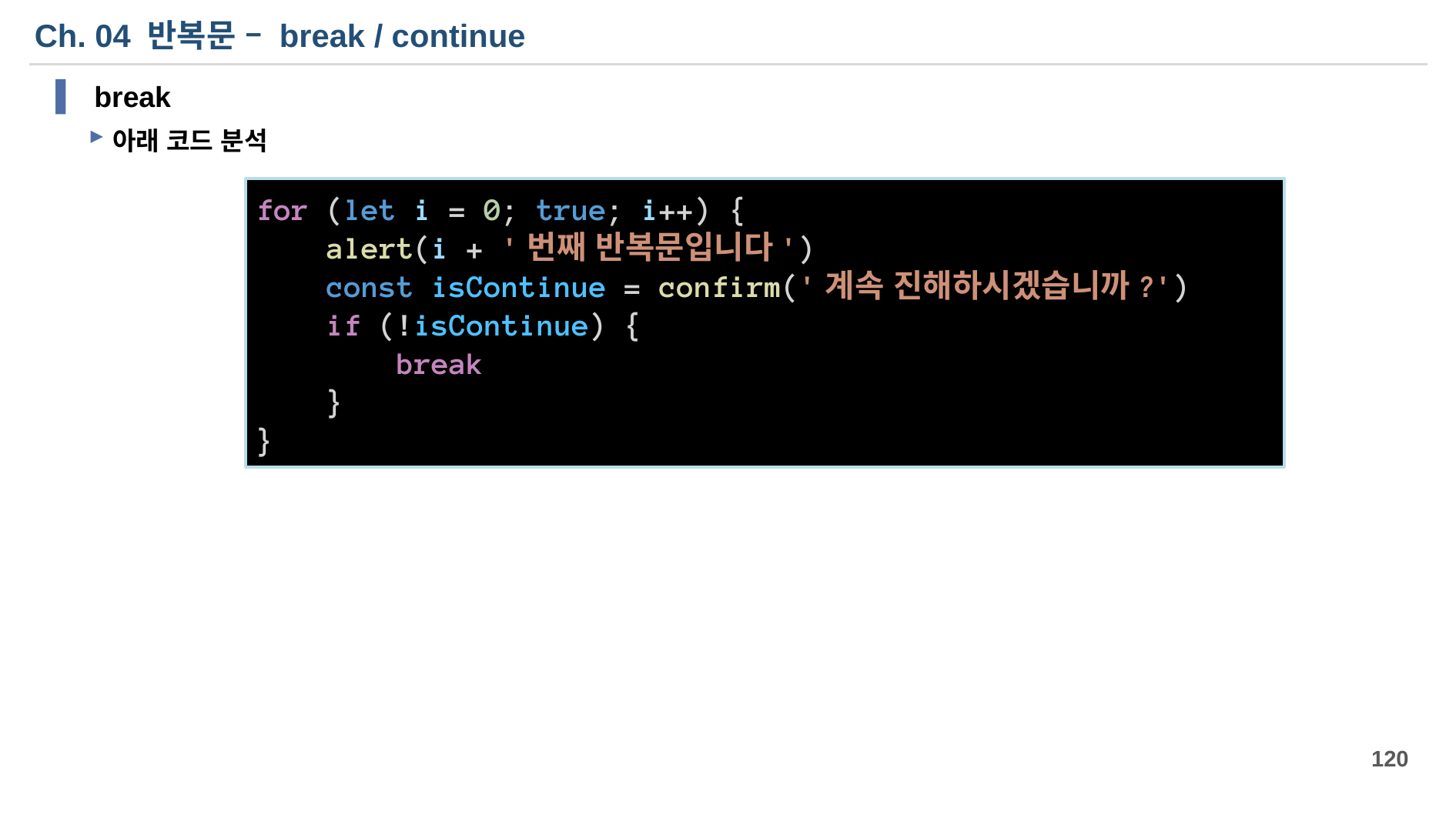

# Ch. 04 반복문 – break / continue
 break
아래 코드 분석

for (let i = 0; true; i++) {
    alert(i + '번째 반복문입니다')
    const isContinue = confirm('계속 진해하시겠습니까?')
    if (!isContinue) {
        break
    }
}
120